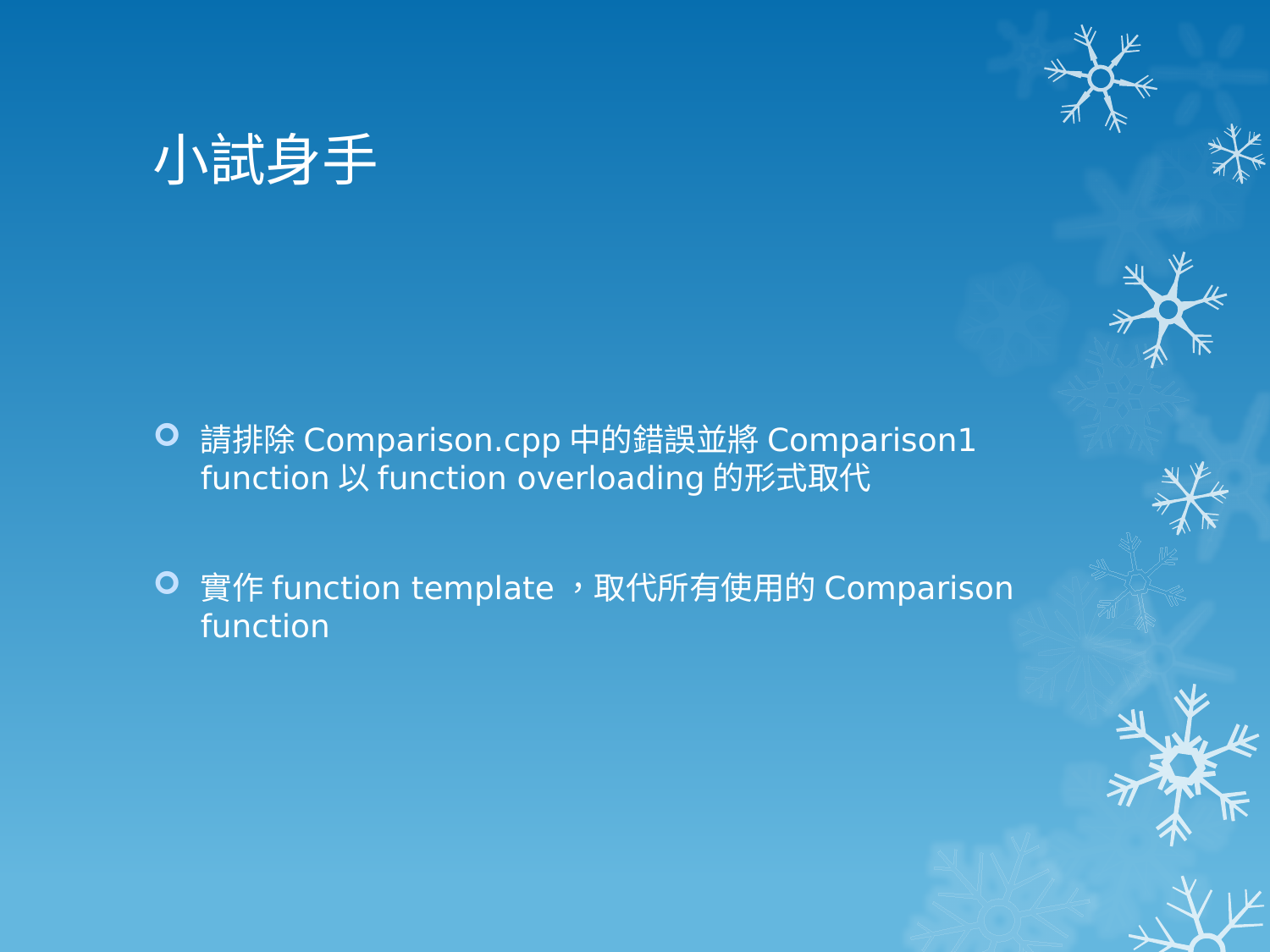

# 小試身手
請排除Comparison.cpp中的錯誤並將Comparison1 function以function overloading的形式取代

實作function template，取代所有使用的Comparison function